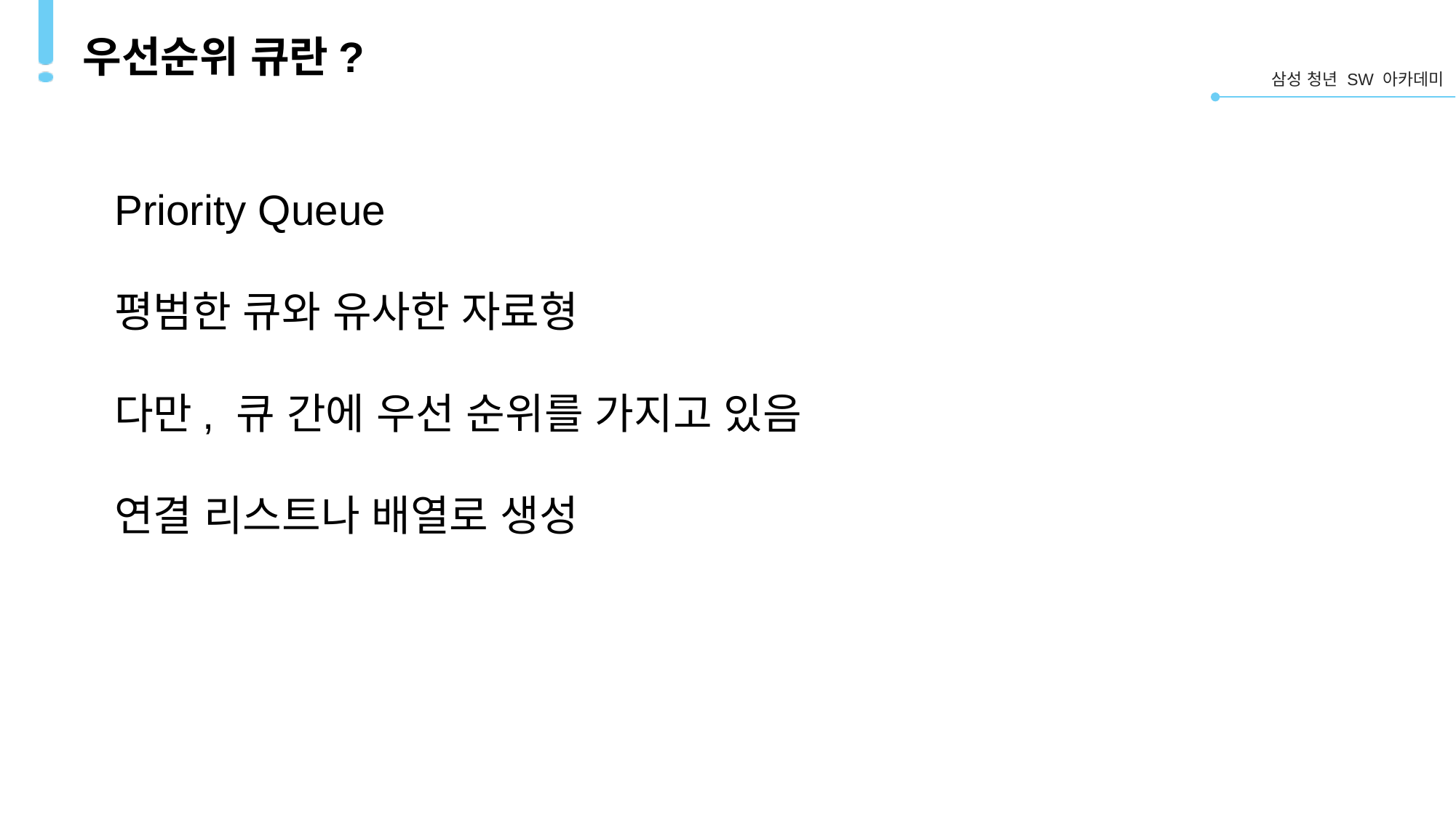

# 우선순위 큐란?
Priority Queue

평범한 큐와 유사한 자료형

다만, 큐 간에 우선 순위를 가지고 있음

연결 리스트나 배열로 생성